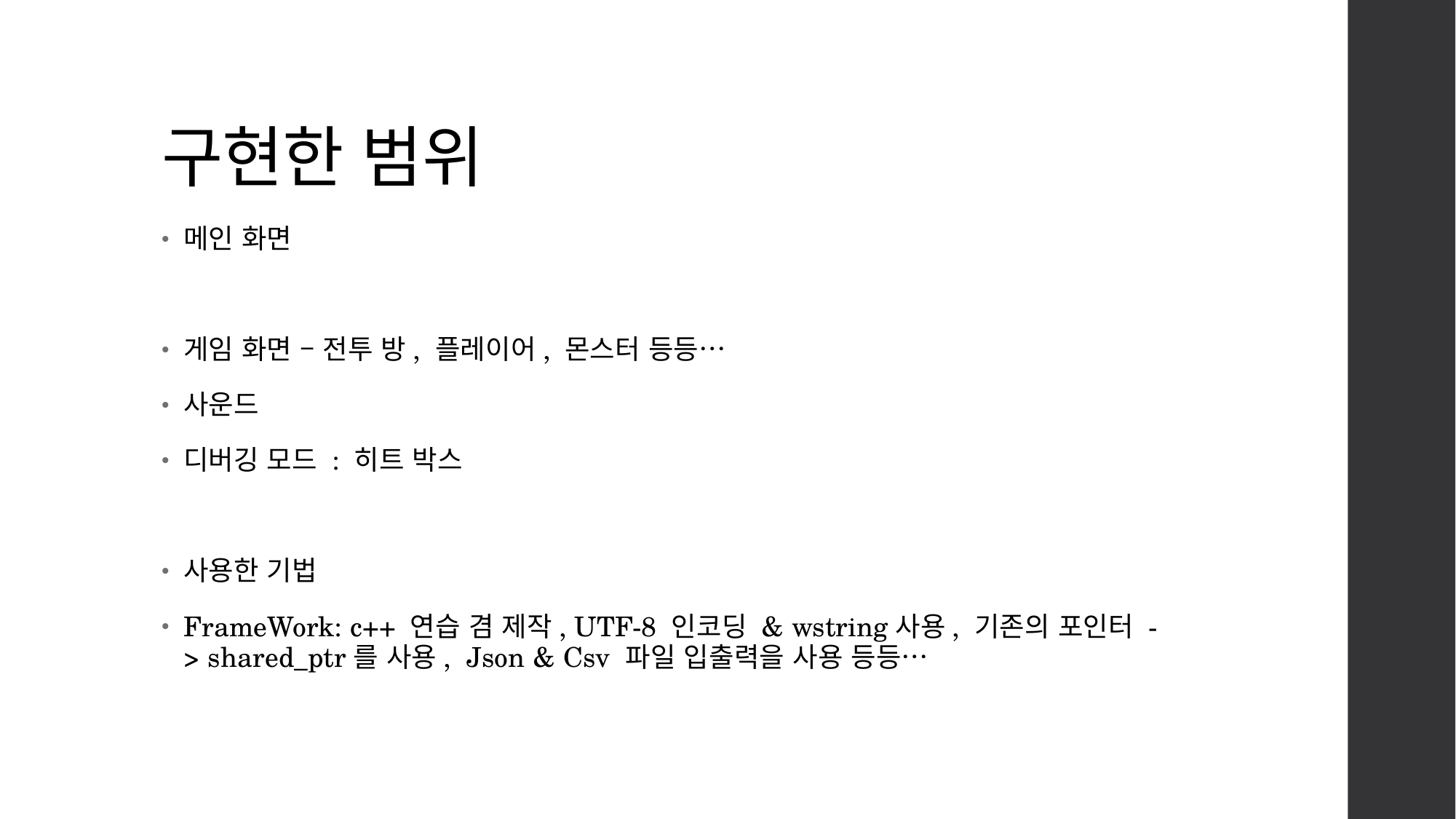

# 구현한 범위
메인 화면

게임 화면 – 전투 방, 플레이어, 몬스터 등등…
사운드
디버깅 모드 : 히트 박스

사용한 기법
FrameWork: c++ 연습 겸 제작, UTF-8 인코딩 & wstring사용, 기존의 포인터 -> shared_ptr를 사용,  Json & Csv 파일 입출력을 사용 등등…